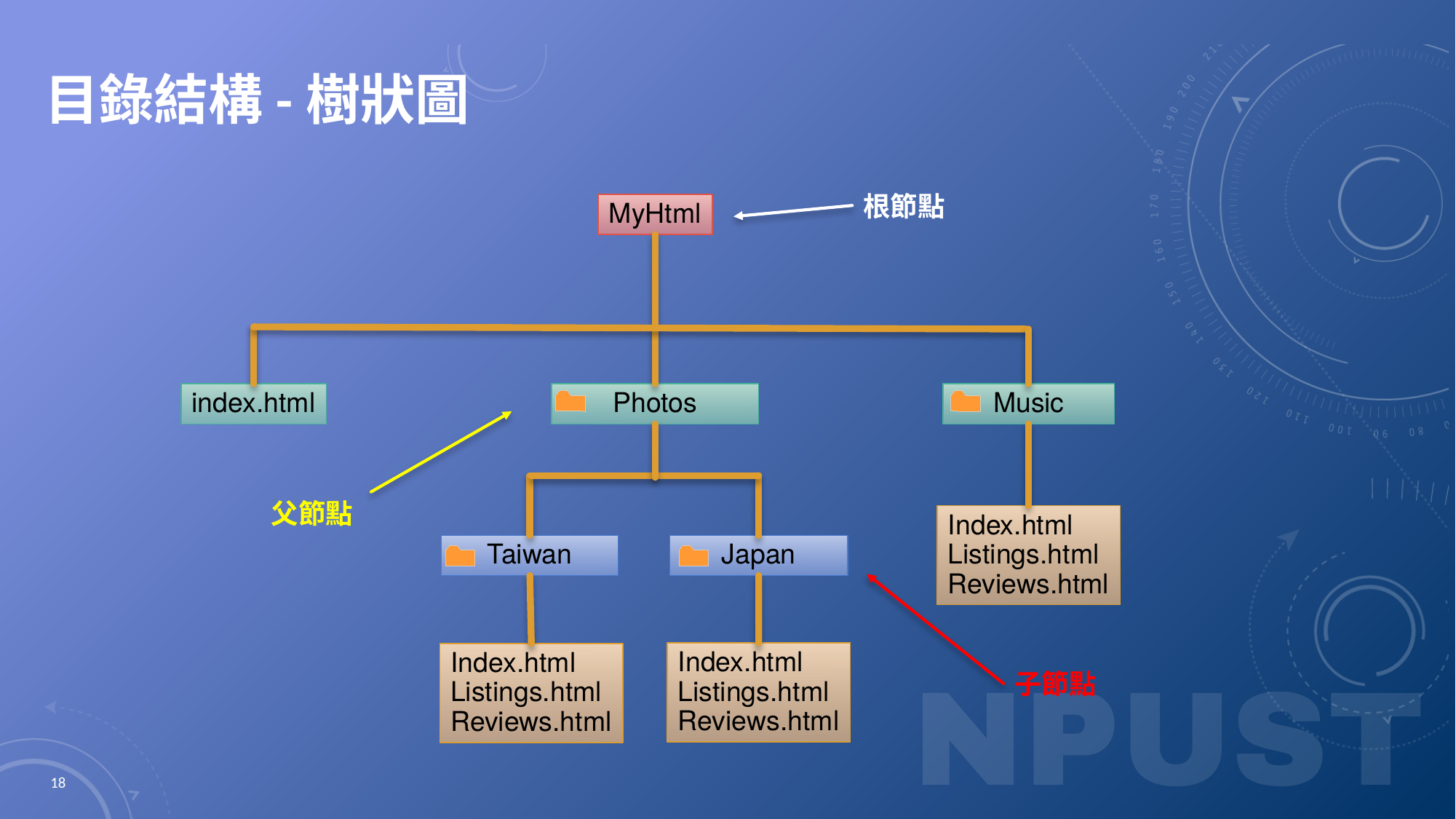

# 目錄結構-樹狀圖
根節點
MyHtml
index.html
Music

Photos

父節點
Index.html
Listings.html
Reviews.html
Taiwan
Japan

Index.html
Listings.html
Reviews.html
Index.html
Listings.html
Reviews.html
子節點
18